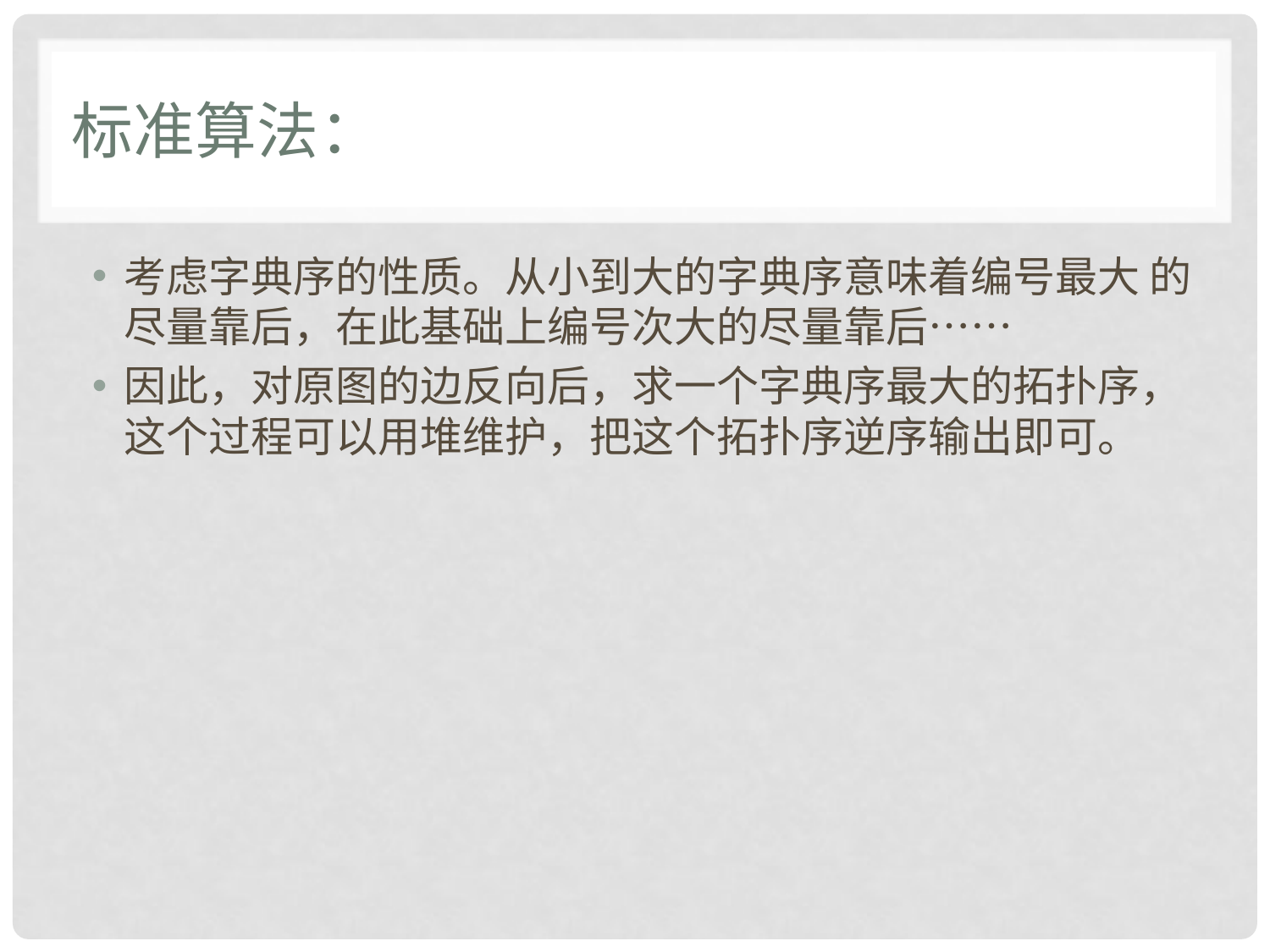

# 标准算法：
考虑字典序的性质。从小到大的字典序意味着编号最大 的尽量靠后，在此基础上编号次大的尽量靠后……
因此，对原图的边反向后，求一个字典序最大的拓扑序， 这个过程可以用堆维护，把这个拓扑序逆序输出即可。